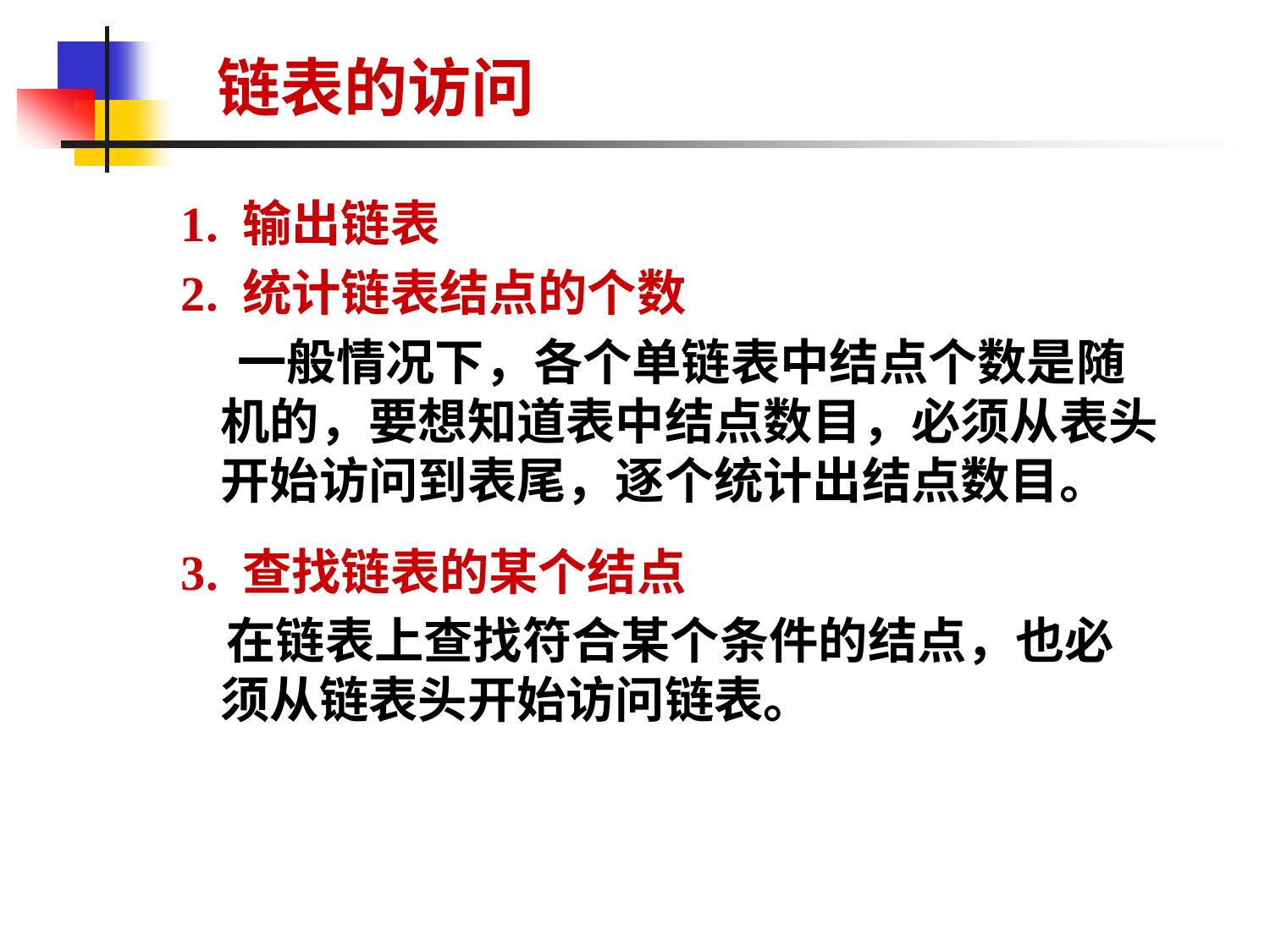

链表的访问
1. 输出链表
2. 统计链表结点的个数
    一般情况下，各个单链表中结点个数是随机的，要想知道表中结点数目，必须从表头开始访问到表尾，逐个统计出结点数目。

3. 查找链表的某个结点
   在链表上查找符合某个条件的结点，也必须从链表头开始访问链表。